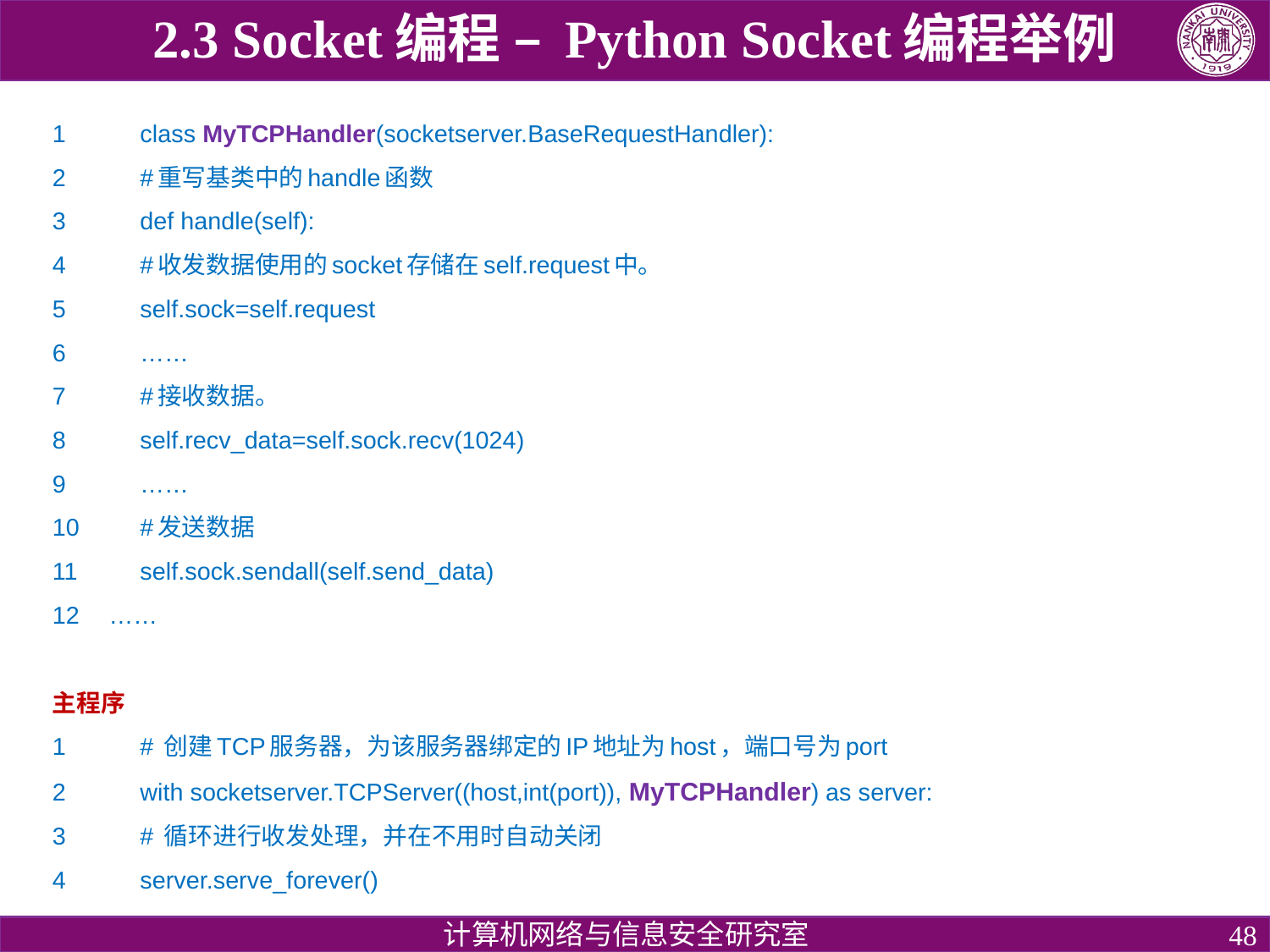

2.3 Socket编程 – Python Socket编程举例
1	class MyTCPHandler(socketserver.BaseRequestHandler):
2	#重写基类中的handle函数
3	def handle(self):
4		#收发数据使用的socket存储在self.request中。
5		self.sock=self.request
6		……
7		#接收数据。
8			self.recv_data=self.sock.recv(1024)
9		……
10		#发送数据
11		self.sock.sendall(self.send_data)
……

主程序
1	# 创建TCP服务器，为该服务器绑定的IP地址为host，端口号为port
2	with socketserver.TCPServer((host,int(port)), MyTCPHandler) as server:
3		# 循环进行收发处理，并在不用时自动关闭
4		server.serve_forever()